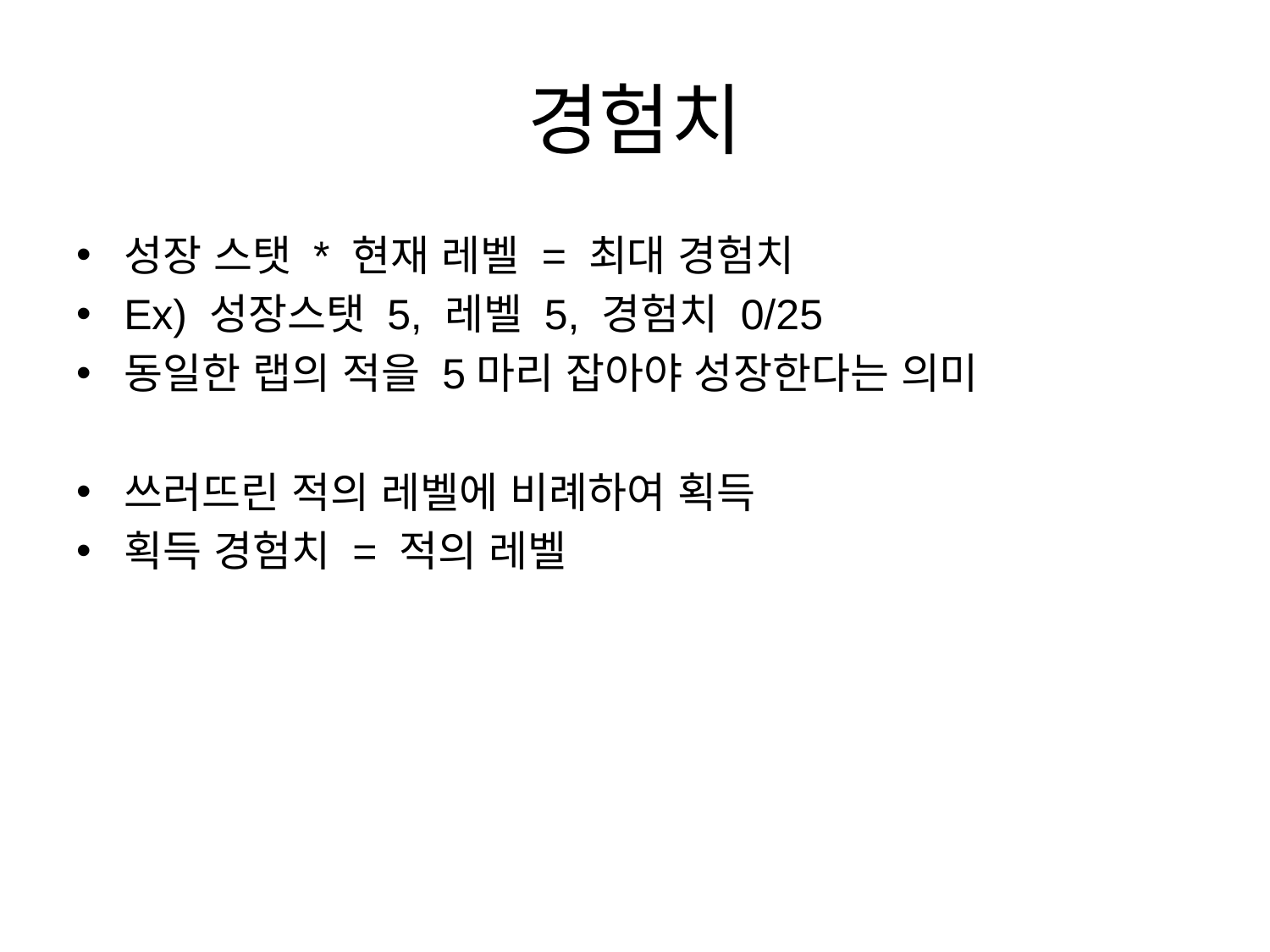

# 경험치
성장 스탯 * 현재 레벨 = 최대 경험치
Ex) 성장스탯 5, 레벨 5, 경험치 0/25
동일한 랩의 적을 5마리 잡아야 성장한다는 의미

쓰러뜨린 적의 레벨에 비례하여 획득
획득 경험치 = 적의 레벨